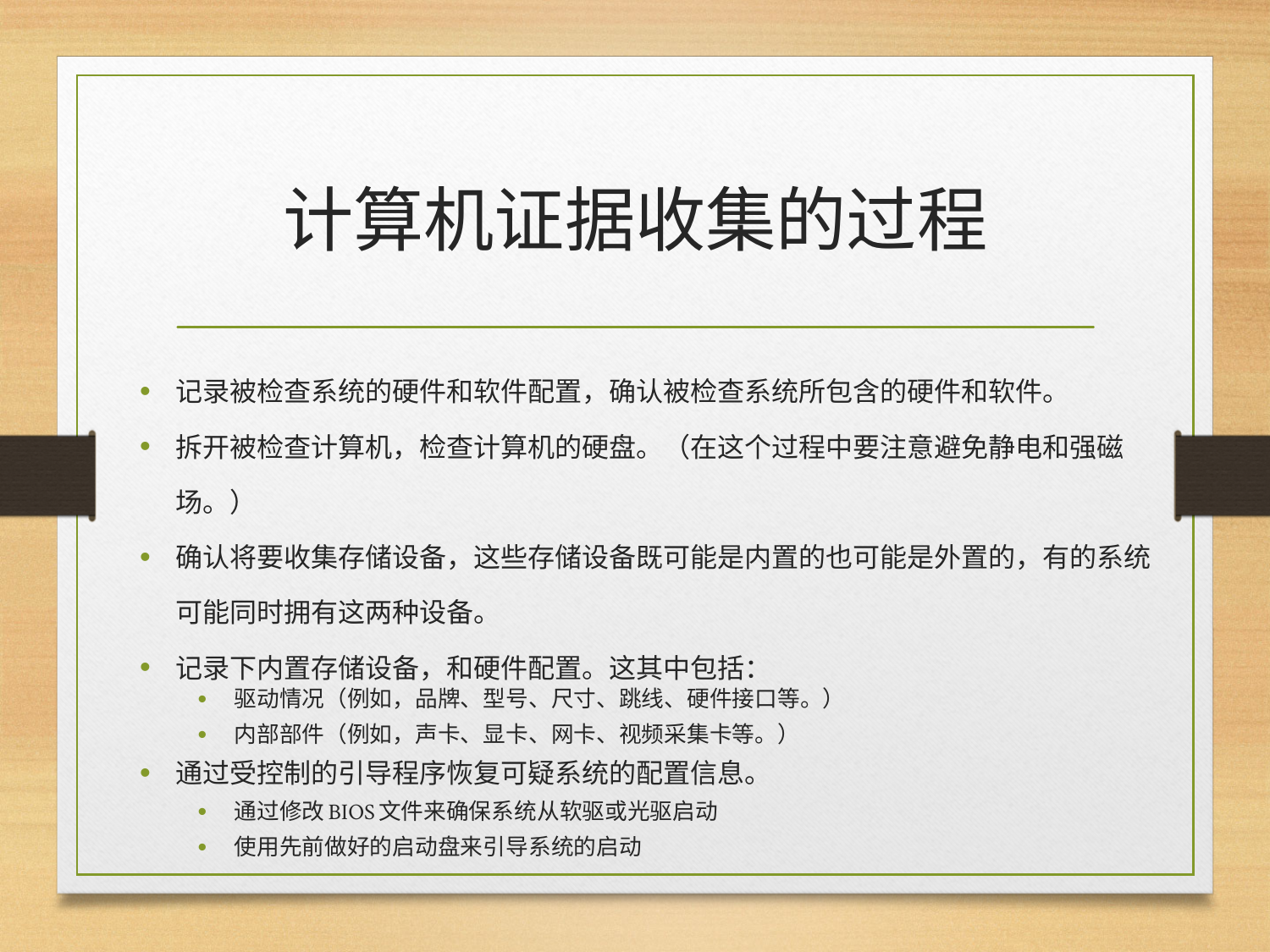

# 计算机证据收集的过程
记录被检查系统的硬件和软件配置，确认被检查系统所包含的硬件和软件。
拆开被检查计算机，检查计算机的硬盘。（在这个过程中要注意避免静电和强磁场。）
确认将要收集存储设备，这些存储设备既可能是内置的也可能是外置的，有的系统可能同时拥有这两种设备。
记录下内置存储设备，和硬件配置。这其中包括：
驱动情况（例如，品牌、型号、尺寸、跳线、硬件接口等。）
内部部件（例如，声卡、显卡、网卡、视频采集卡等。）
通过受控制的引导程序恢复可疑系统的配置信息。
通过修改BIOS文件来确保系统从软驱或光驱启动
使用先前做好的启动盘来引导系统的启动